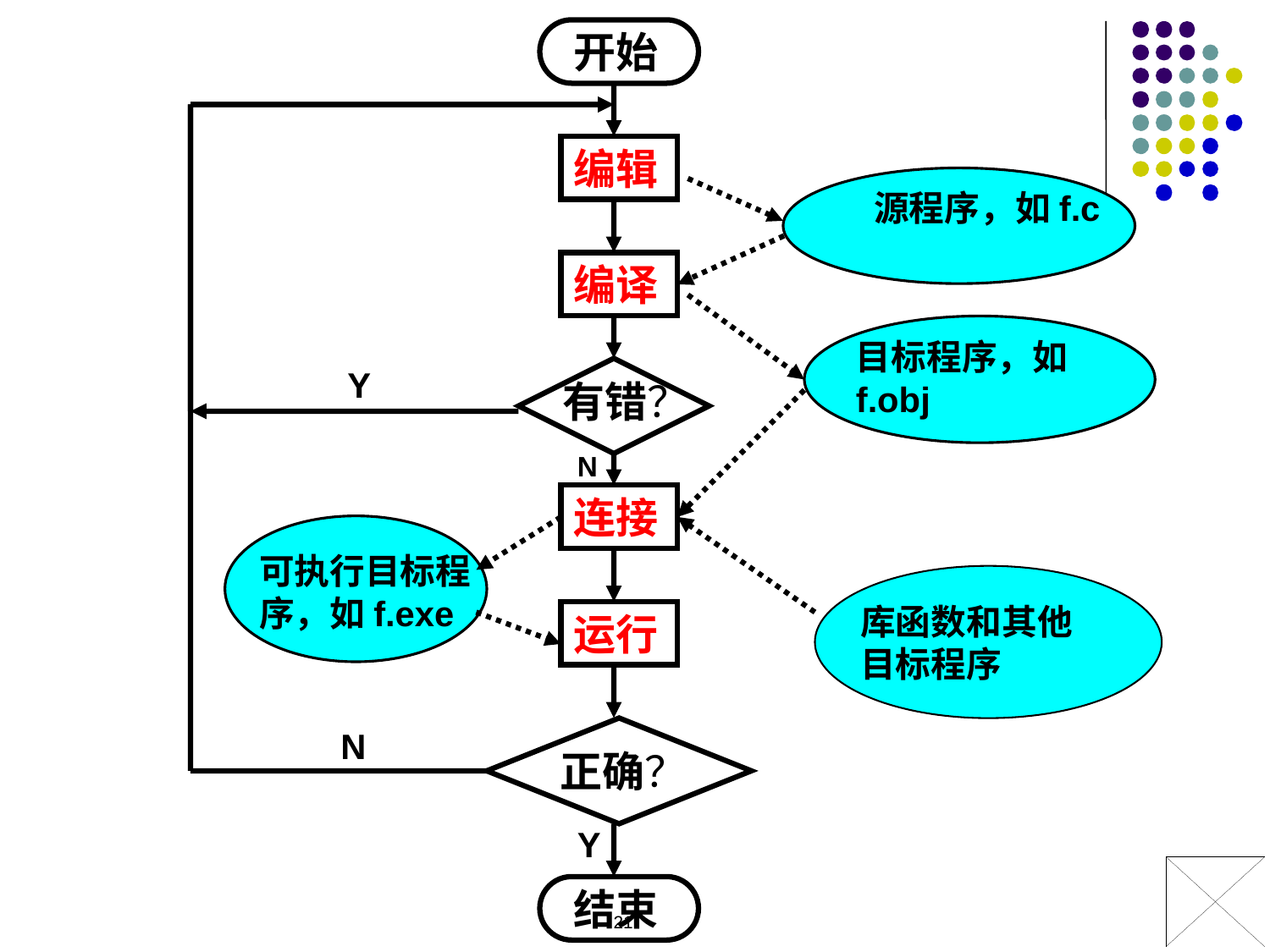

开始

编辑

编译

有错？

连接

运行

结束

源程序，如f.c

目标程序，如f.obj
Y

N

可执行目标程序，如f.exe

库函数和其他
目标程序

N
  正确？

Y
21